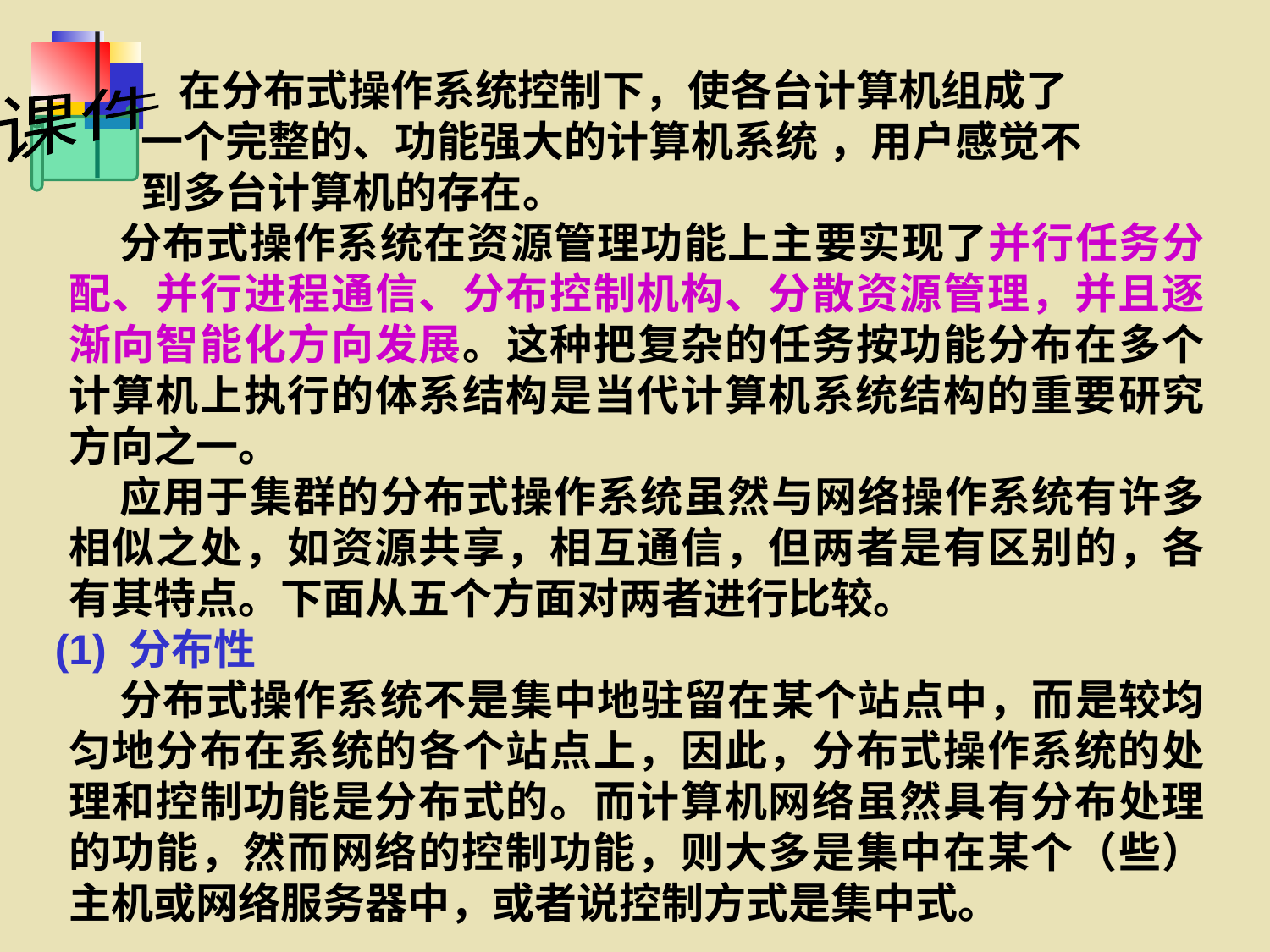

#
            在分布式操作系统控制下，使各台计算机组成了
        一个完整的、功能强大的计算机系统 ，用户感觉不
        到多台计算机的存在。
     分布式操作系统在资源管理功能上主要实现了并行任务分配、并行进程通信、分布控制机构、分散资源管理，并且逐渐向智能化方向发展。这种把复杂的任务按功能分布在多个计算机上执行的体系结构是当代计算机系统结构的重要研究方向之一。
     应用于集群的分布式操作系统虽然与网络操作系统有许多相似之处，如资源共享，相互通信，但两者是有区别的，各有其特点。下面从五个方面对两者进行比较。
(1) 分布性
     分布式操作系统不是集中地驻留在某个站点中，而是较均匀地分布在系统的各个站点上，因此，分布式操作系统的处理和控制功能是分布式的。而计算机网络虽然具有分布处理的功能，然而网络的控制功能，则大多是集中在某个（些）主机或网络服务器中，或者说控制方式是集中式。